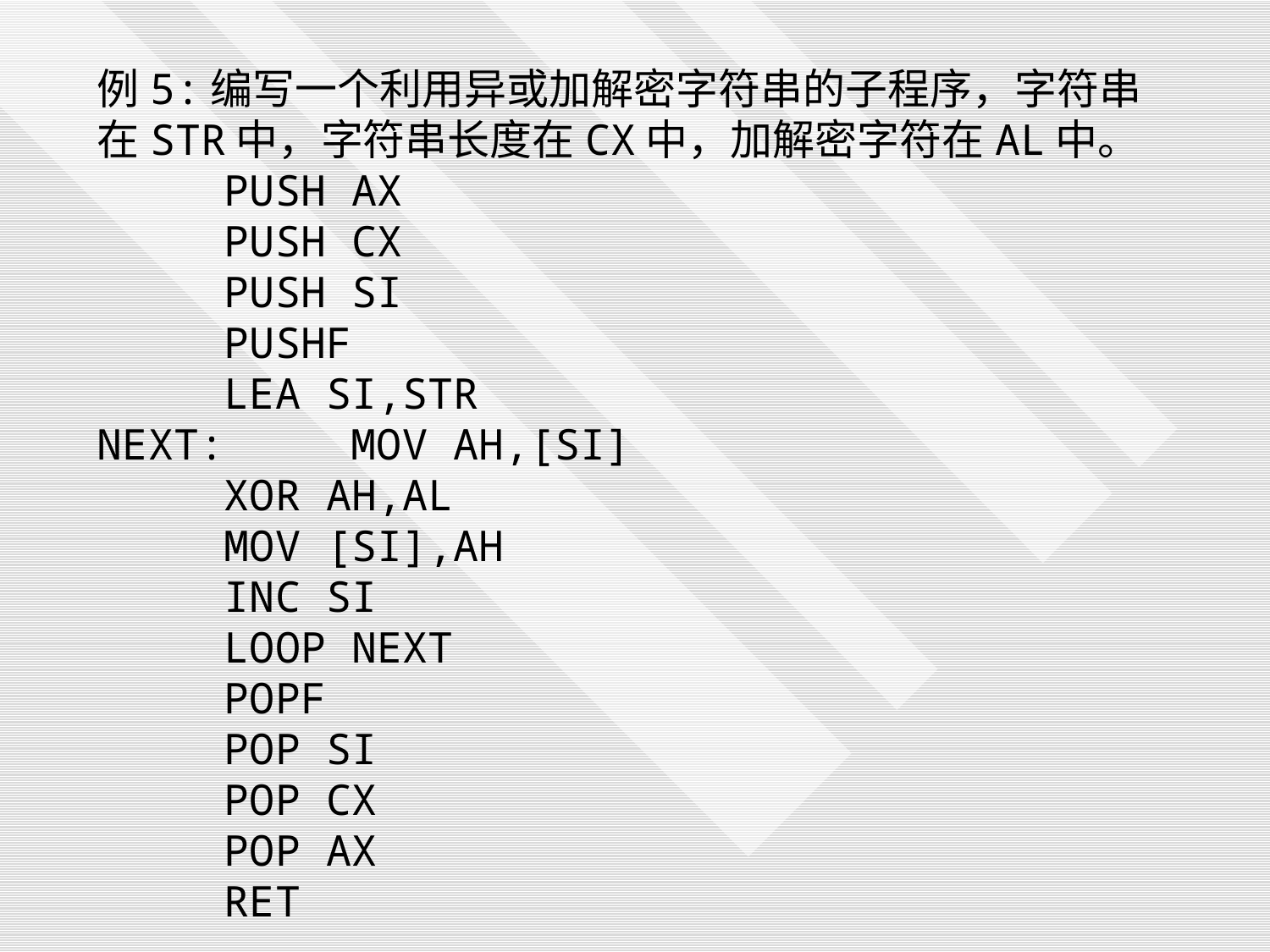

例5:编写一个利用异或加解密字符串的子程序，字符串在STR中，字符串长度在CX中，加解密字符在AL中。
	PUSH AX
	PUSH CX
	PUSH SI
	PUSHF
	LEA SI,STR
NEXT:	MOV AH,[SI]
	XOR AH,AL
	MOV [SI],AH
	INC SI
	LOOP NEXT
	POPF
	POP SI
	POP CX
	POP AX
	RET